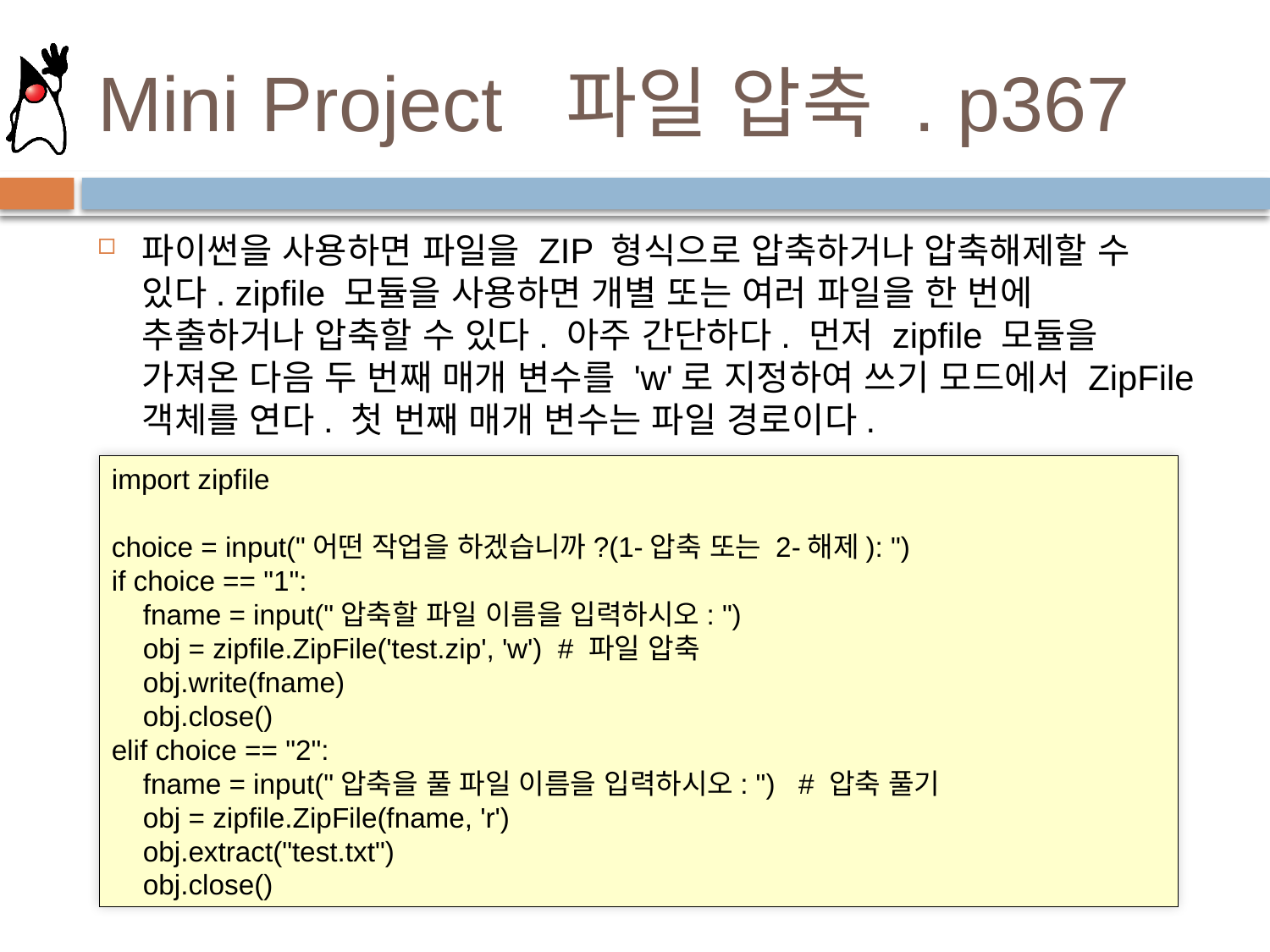

# Mini Project  파일 압축 . p367
파이썬을 사용하면 파일을 ZIP 형식으로 압축하거나 압축해제할 수 있다. zipfile 모듈을 사용하면 개별 또는 여러 파일을 한 번에 추출하거나 압축할 수 있다. 아주 간단하다. 먼저 zipfile 모듈을 가져온 다음 두 번째 매개 변수를 'w'로 지정하여 쓰기 모드에서 ZipFile 객체를 연다. 첫 번째 매개 변수는 파일 경로이다.

import zipfile

choice = input("어떤 작업을 하겠습니까?(1-압축 또는 2-해제): ")
if choice == "1":
    fname = input("압축할 파일 이름을 입력하시오: ")
    obj = zipfile.ZipFile('test.zip', 'w')  # 파일 압축
    obj.write(fname)
    obj.close()
elif choice == "2":
    fname = input("압축을 풀 파일 이름을 입력하시오: ")   # 압축 풀기
    obj = zipfile.ZipFile(fname, 'r')
    obj.extract("test.txt")
    obj.close()